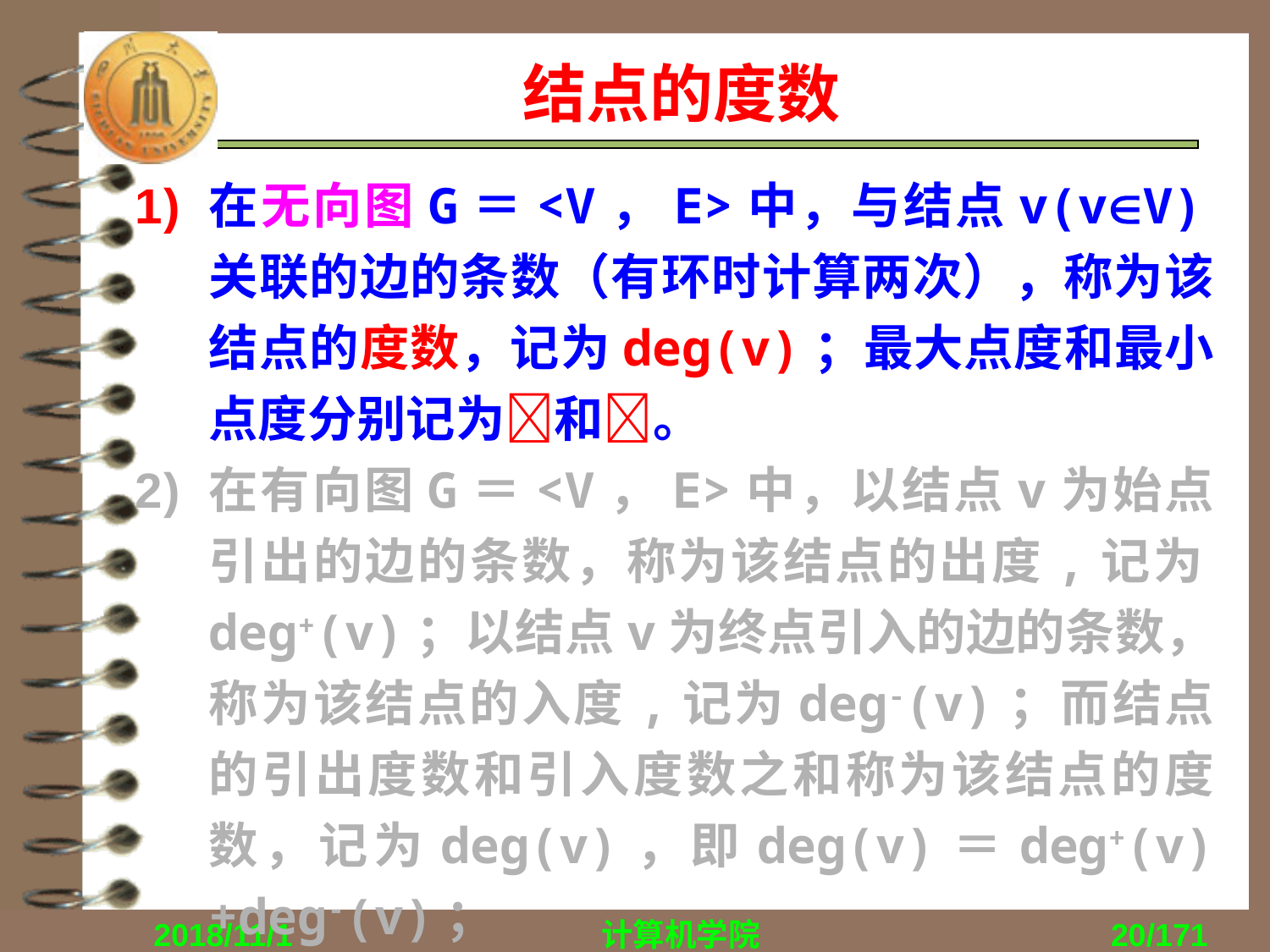

# 结点的度数
在无向图G＝<V，E>中，与结点v(v∈V)关联的边的条数（有环时计算两次），称为该结点的度数，记为deg(v)；最大点度和最小点度分别记为Δ和δ。
在有向图G＝<V，E>中，以结点v为始点引出的边的条数，称为该结点的出度,记为deg+(v)；以结点v为终点引入的边的条数，称为该结点的入度,记为deg-(v)；而结点的引出度数和引入度数之和称为该结点的度数，记为deg(v)，即deg(v)＝deg+(v)+deg-(v)；
2018/11/1
计算机学院
20/171